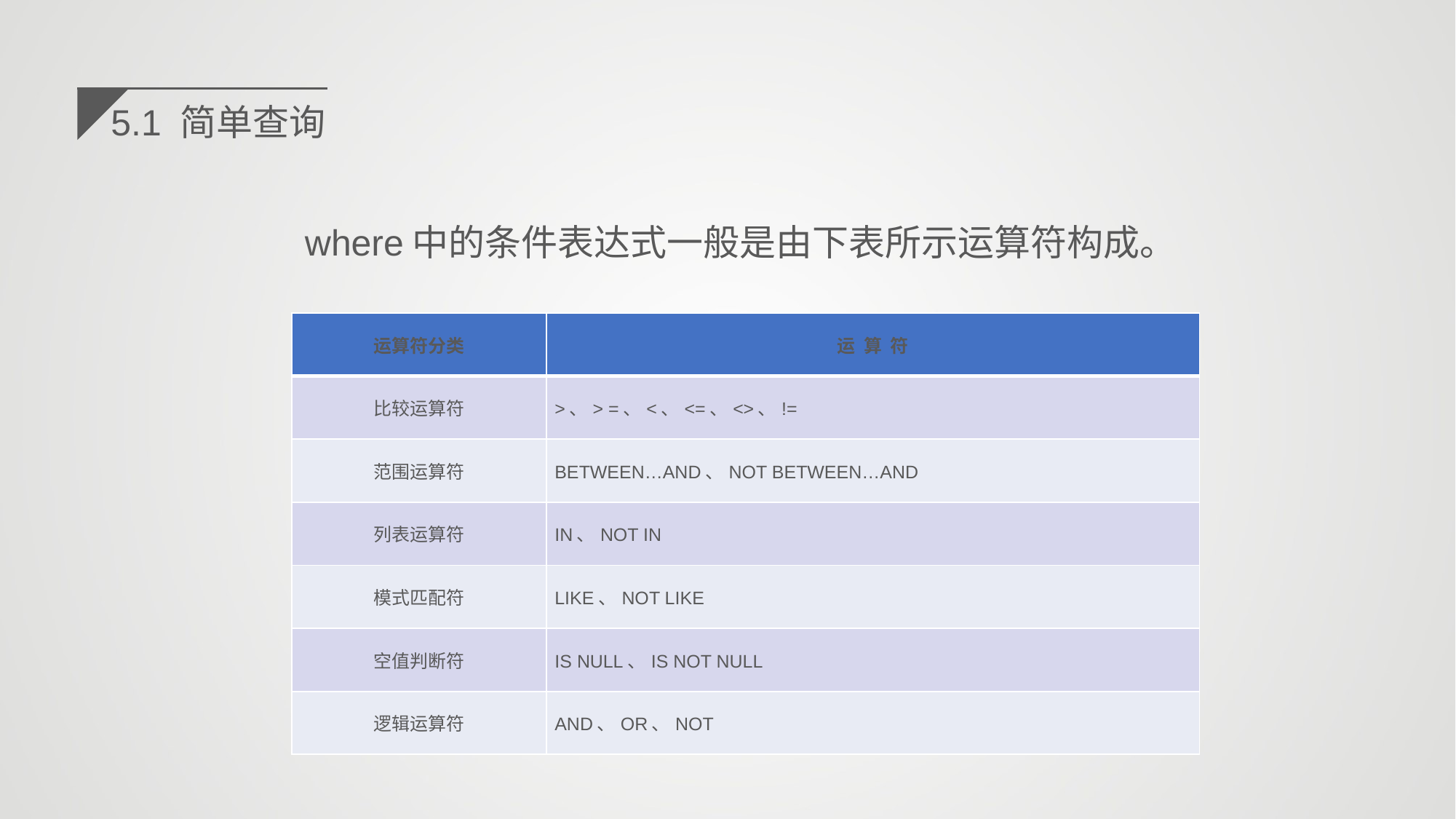

5.1 简单查询

      where中的条件表达式一般是由下表所示运算符构成。

| 运算符分类 | 运 算 符 |
| --- | --- |
| 比较运算符 | >、> =、<、<=、<>、!= |
| 范围运算符 | BETWEEN…AND、NOT BETWEEN…AND |
| 列表运算符 | IN、NOT IN |
| 模式匹配符 | LIKE、NOT LIKE |
| 空值判断符 | IS NULL、IS NOT NULL |
| 逻辑运算符 | AND、OR、NOT |